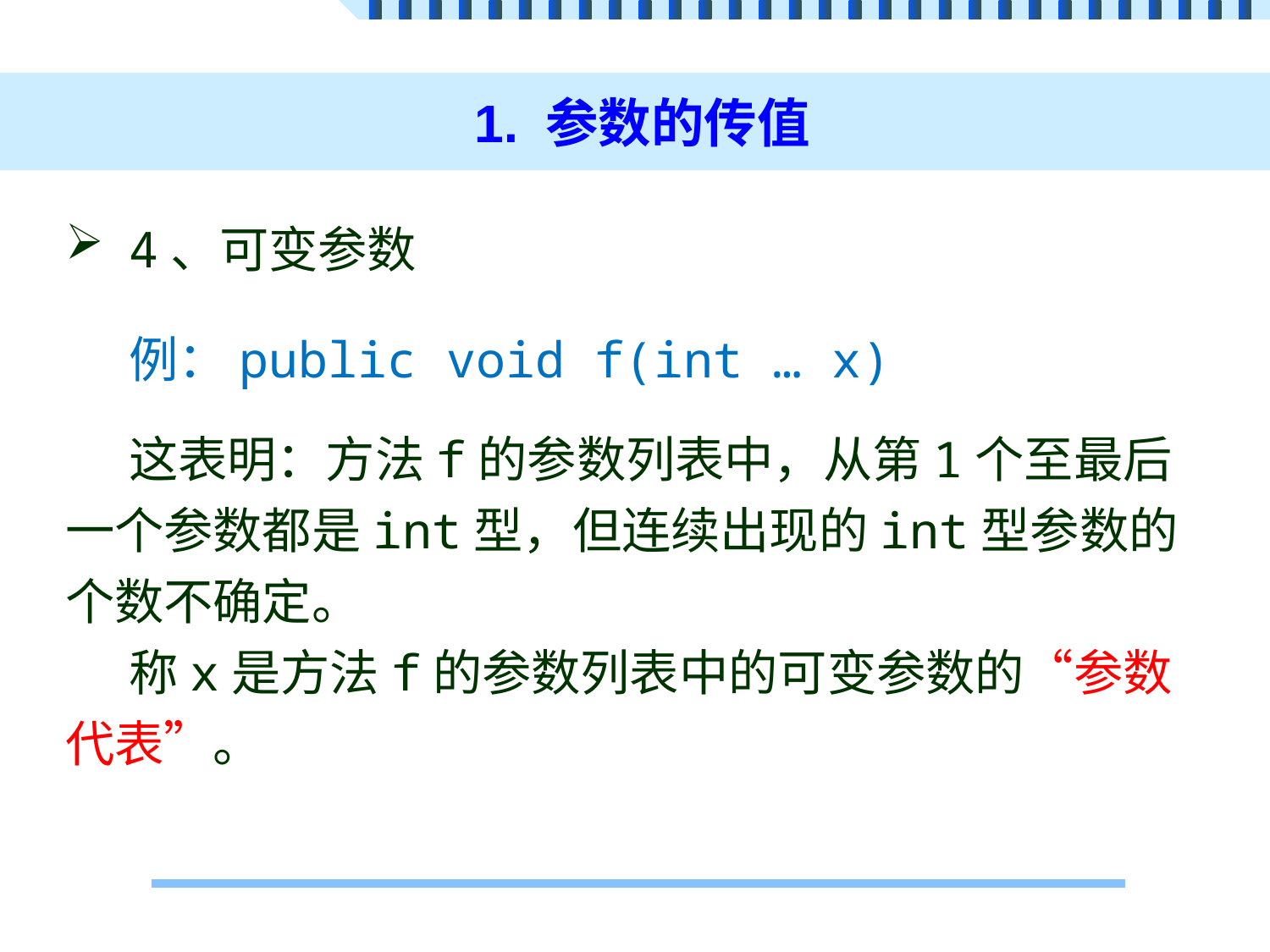

# 1. 参数的传值
4、可变参数
例：public void f(int … x)
这表明：方法f的参数列表中，从第1个至最后一个参数都是int型，但连续出现的int型参数的个数不确定。
称x是方法f的参数列表中的可变参数的“参数代表”。